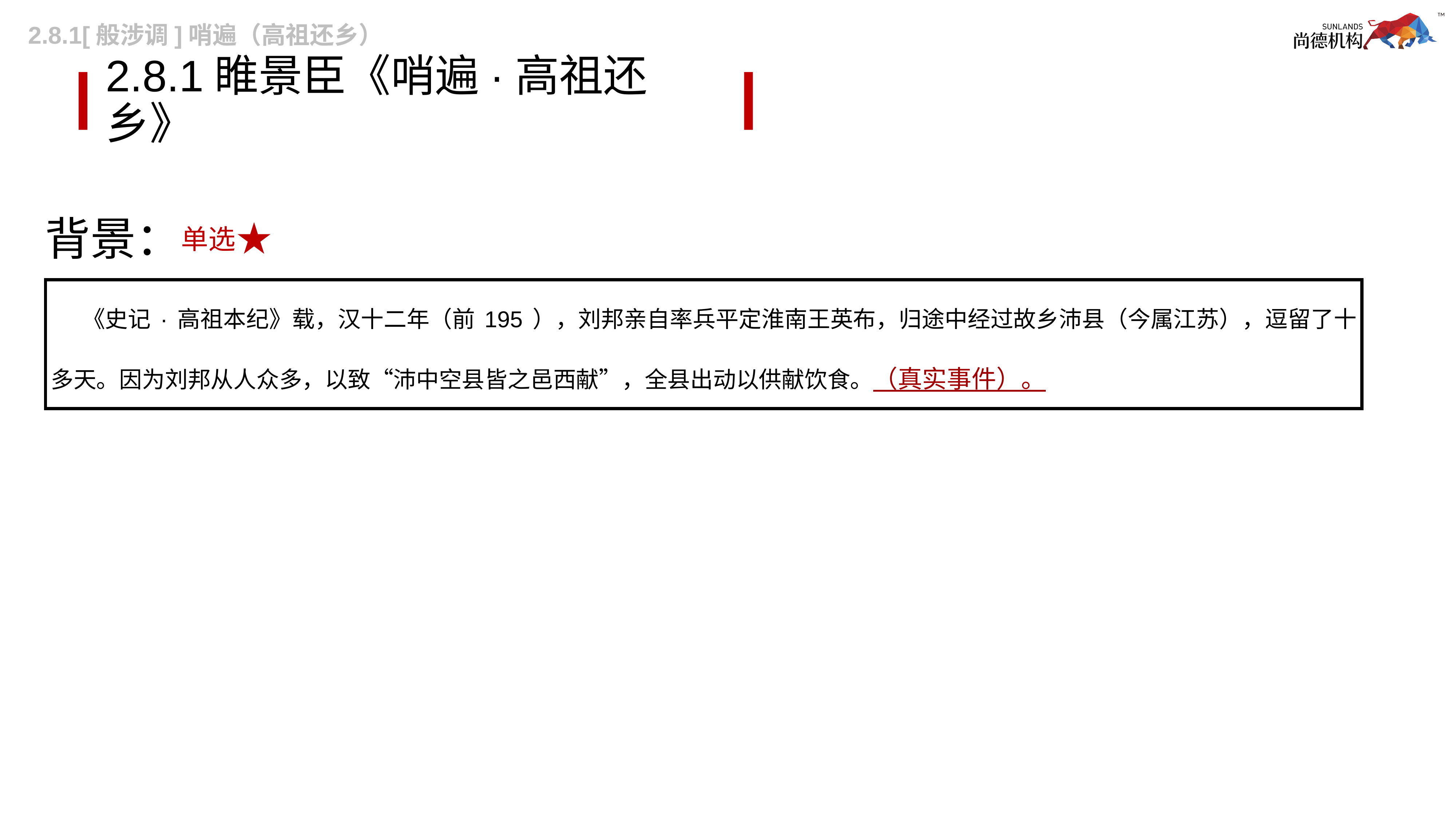

2.8.1[般涉调]哨遍（高祖还乡）
# 2.8.1睢景臣《哨遍·高祖还乡》
背景：
单选

    《史记·高祖本纪》载，汉十二年（前195），刘邦亲自率兵平定淮南王英布，归途中经过故乡沛县（今属江苏），逗留了十多天。因为刘邦从人众多，以致“沛中空县皆之邑西献”，全县出动以供献饮食。（真实事件）。